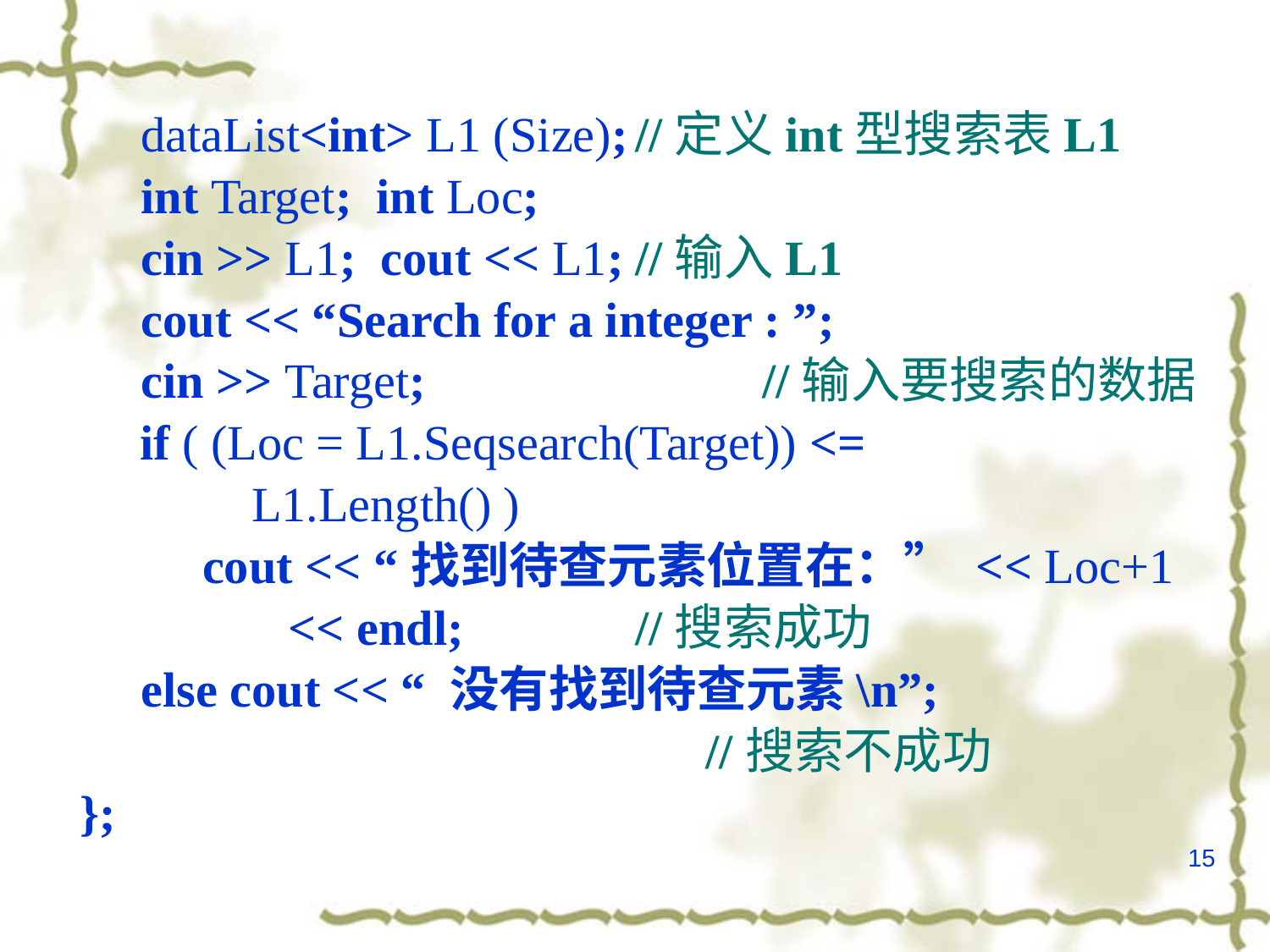

dataList<int> L1 (Size);	//定义int型搜索表L1
     int Target;  int Loc;
     cin >> L1;  cout << L1;	//输入L1
     cout << “Search for a integer : ”;
     cin >> Target;			//输入要搜索的数据
	 if ( (Loc = L1.Seqsearch(Target)) <=
              L1.Length() )
          cout << “找到待查元素位置在：” << Loc+1
                 << endl;		//搜索成功
     else cout << “ 没有找到待查元素\n”;
                                                   //搜索不成功
};
15